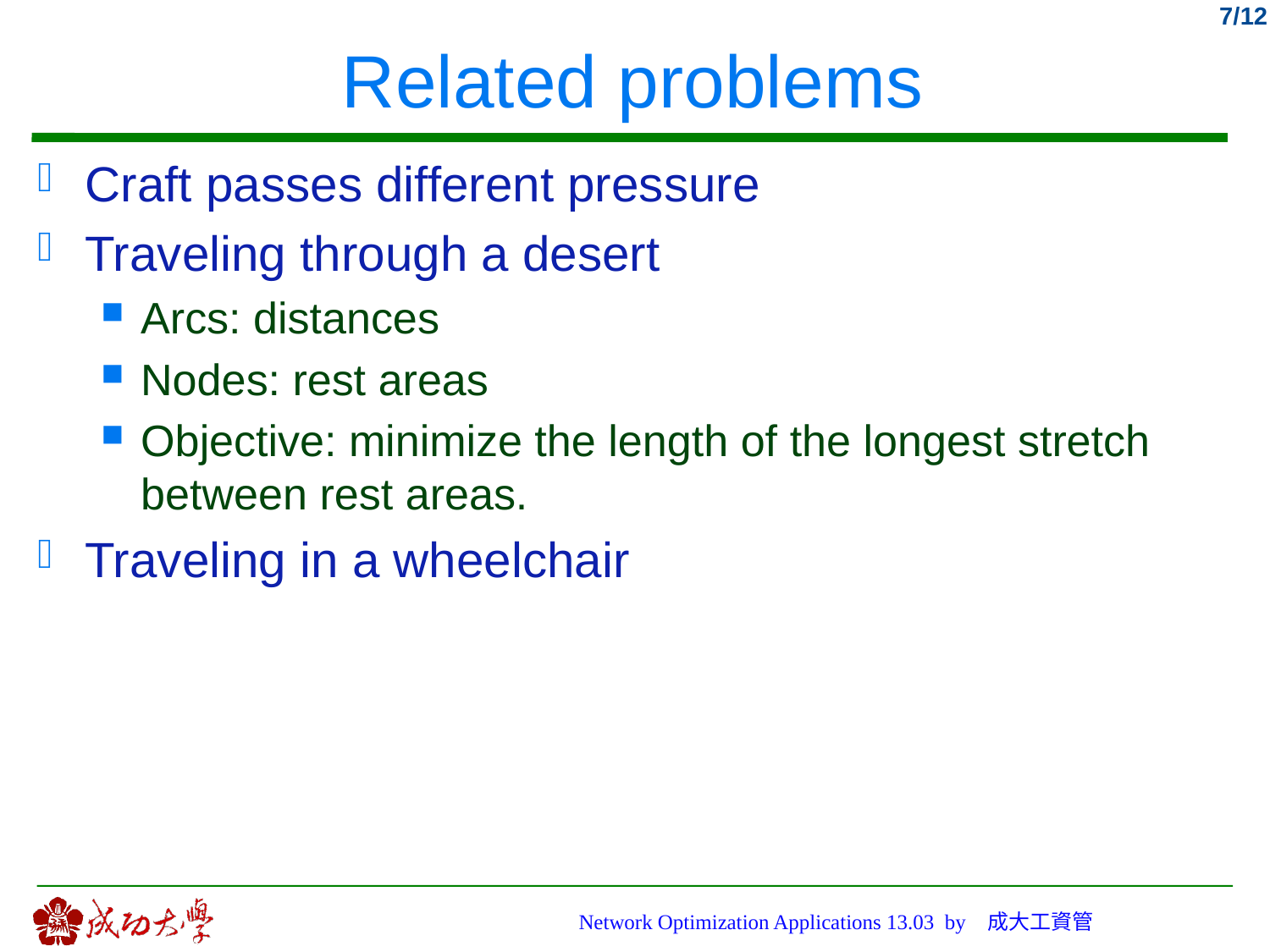

# Related problems
Craft passes different pressure
Traveling through a desert
Arcs: distances
Nodes: rest areas
Objective: minimize the length of the longest stretch between rest areas.
Traveling in a wheelchair
Network Optimization Applications 13.03  by   成大工資管